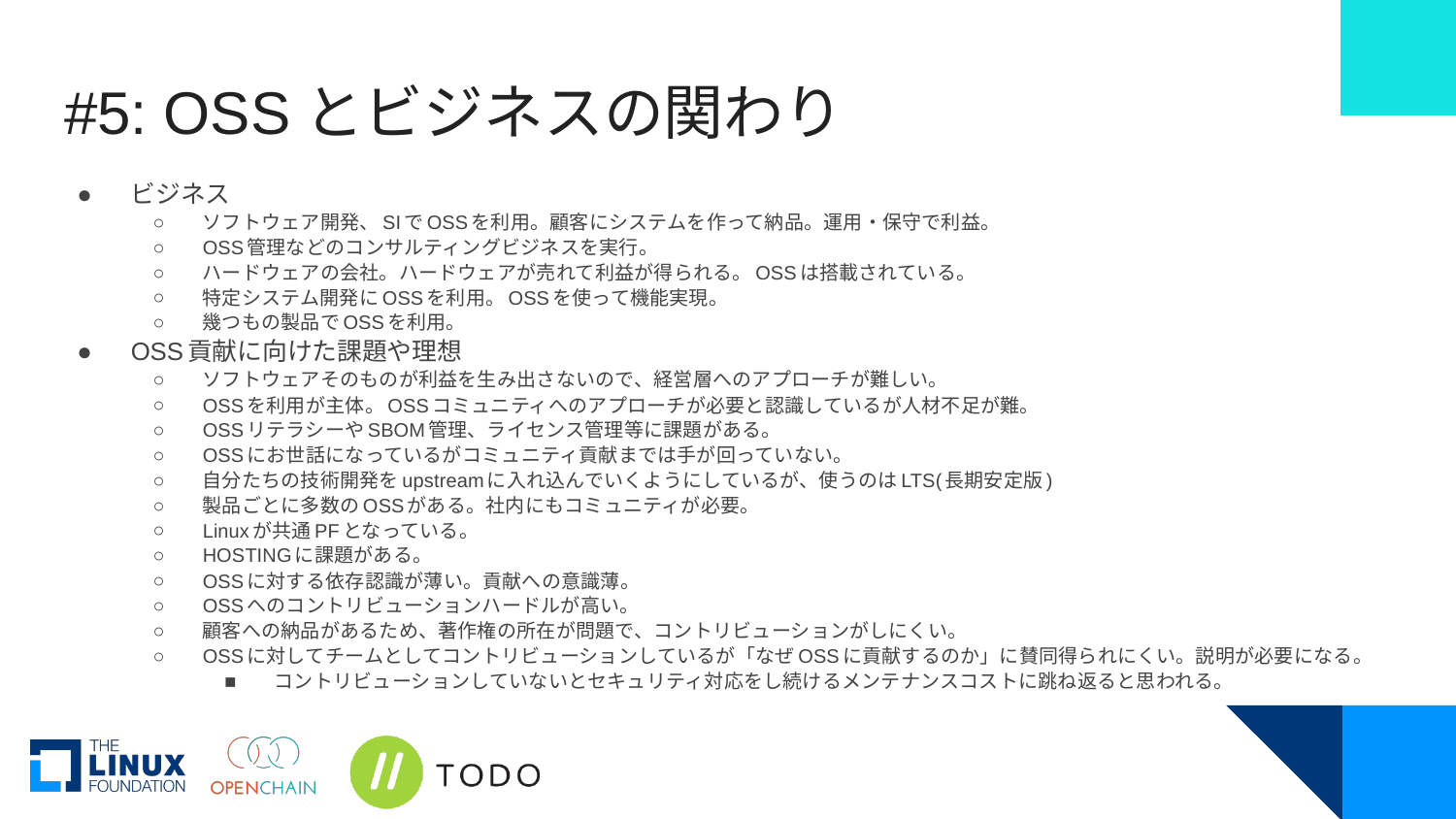

# #5: OSSとビジネスの関わり
ビジネス
ソフトウェア開発、SIでOSSを利用。顧客にシステムを作って納品。運用・保守で利益。
OSS管理などのコンサルティングビジネスを実行。
ハードウェアの会社。ハードウェアが売れて利益が得られる。OSSは搭載されている。
特定システム開発にOSSを利用。OSSを使って機能実現。
幾つもの製品でOSSを利用。
OSS貢献に向けた課題や理想
ソフトウェアそのものが利益を生み出さないので、経営層へのアプローチが難しい。
OSSを利用が主体。OSSコミュニティへのアプローチが必要と認識しているが人材不足が難。
OSSリテラシーやSBOM管理、ライセンス管理等に課題がある。
OSSにお世話になっているがコミュニティ貢献までは手が回っていない。
自分たちの技術開発をupstreamに入れ込んでいくようにしているが、使うのはLTS(長期安定版)
製品ごとに多数のOSSがある。社内にもコミュニティが必要。
Linuxが共通PFとなっている。
HOSTINGに課題がある。
OSSに対する依存認識が薄い。貢献への意識薄。
OSSへのコントリビューションハードルが高い。
顧客への納品があるため、著作権の所在が問題で、コントリビューションがしにくい。
OSSに対してチームとしてコントリビューションしているが「なぜOSSに貢献するのか」に賛同得られにくい。説明が必要になる。
コントリビューションしていないとセキュリティ対応をし続けるメンテナンスコストに跳ね返ると思われる。